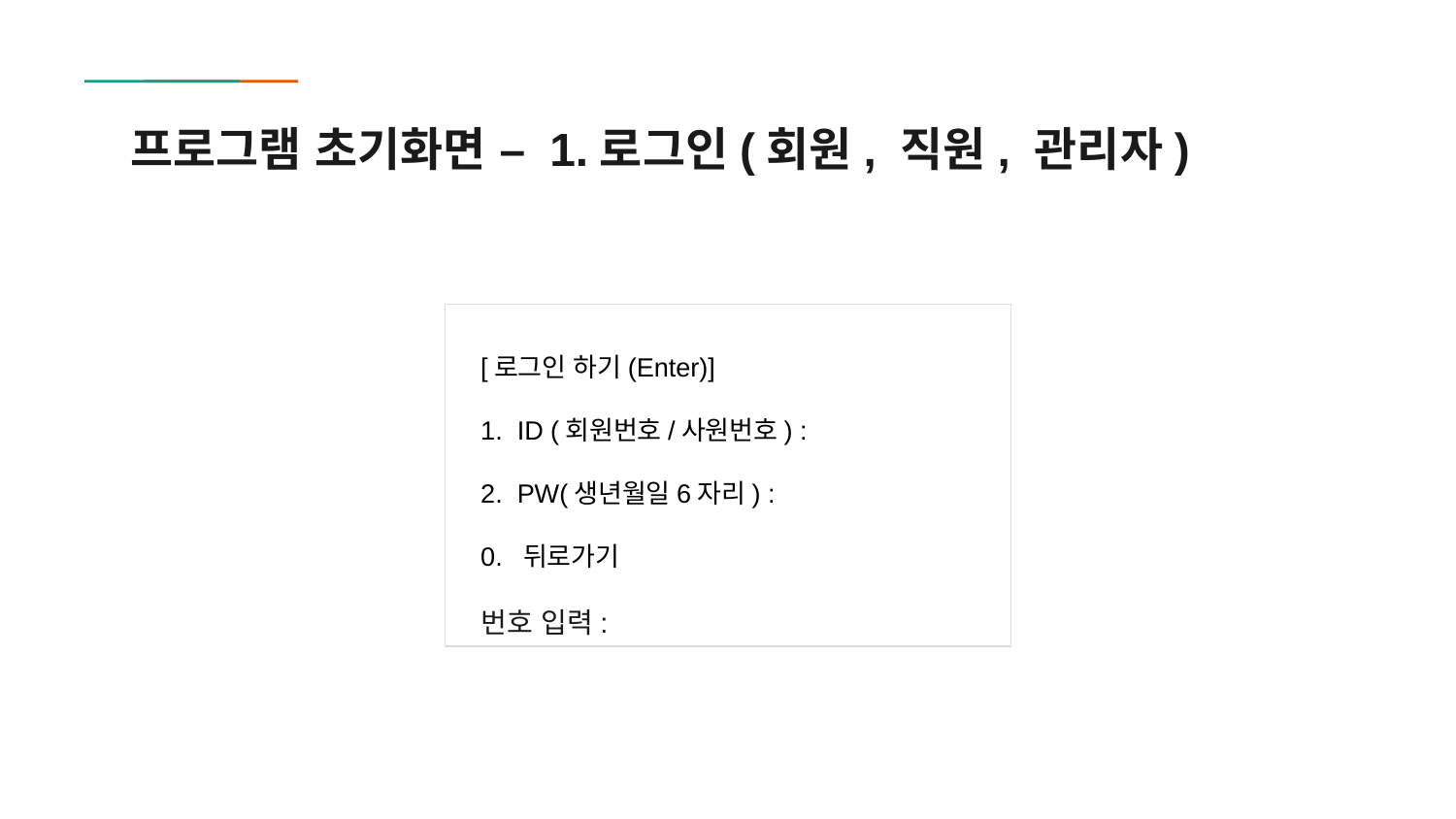

# 프로그램 초기화면 – 1.로그인(회원, 직원, 관리자)
[로그인 하기(Enter)]
1.  ID (회원번호/사원번호) :
2.  PW(생년월일6자리) :
0.  뒤로가기
번호 입력: